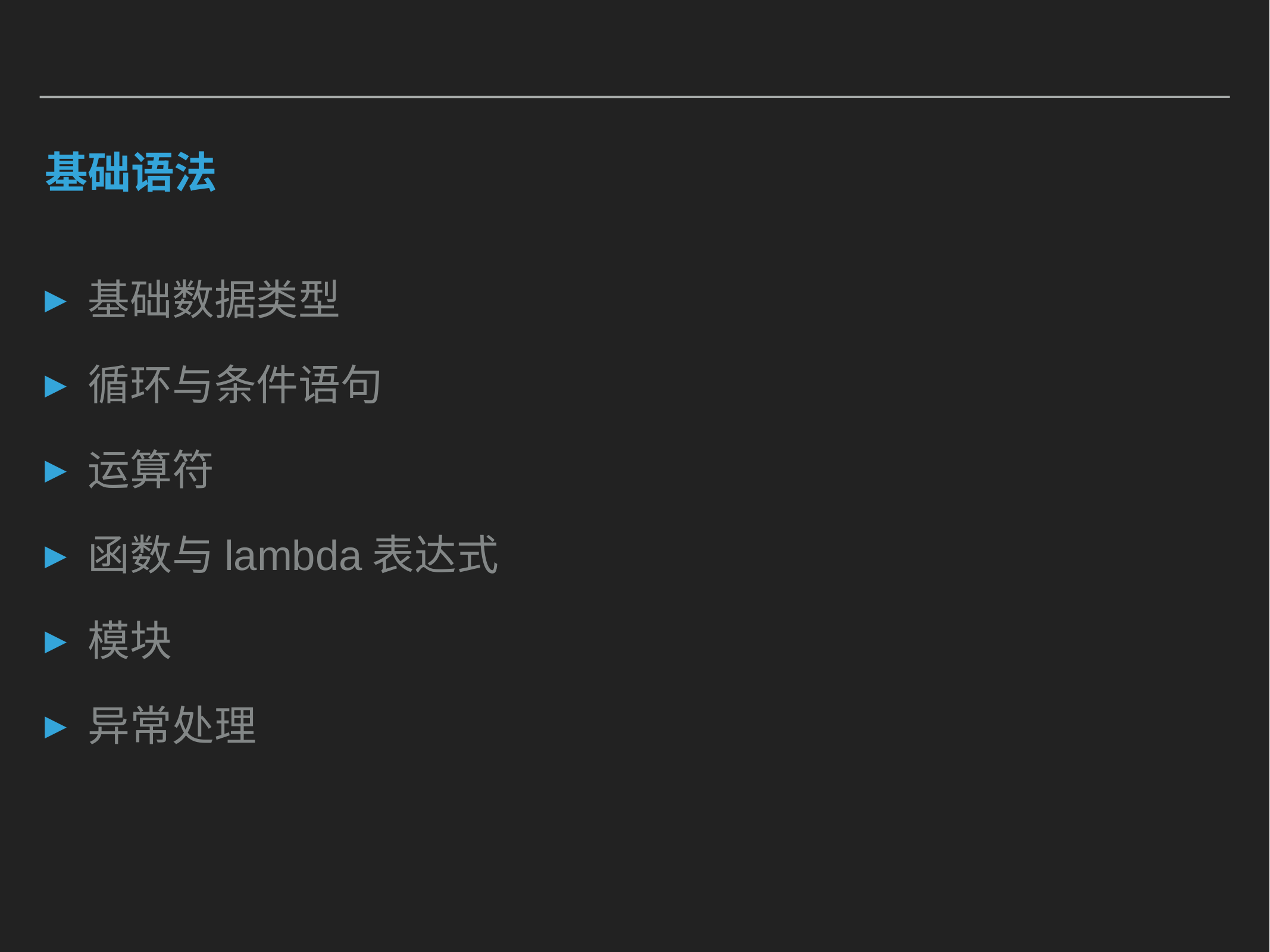

# 基础语法
基础数据类型
循环与条件语句
运算符
函数与lambda表达式
模块
异常处理